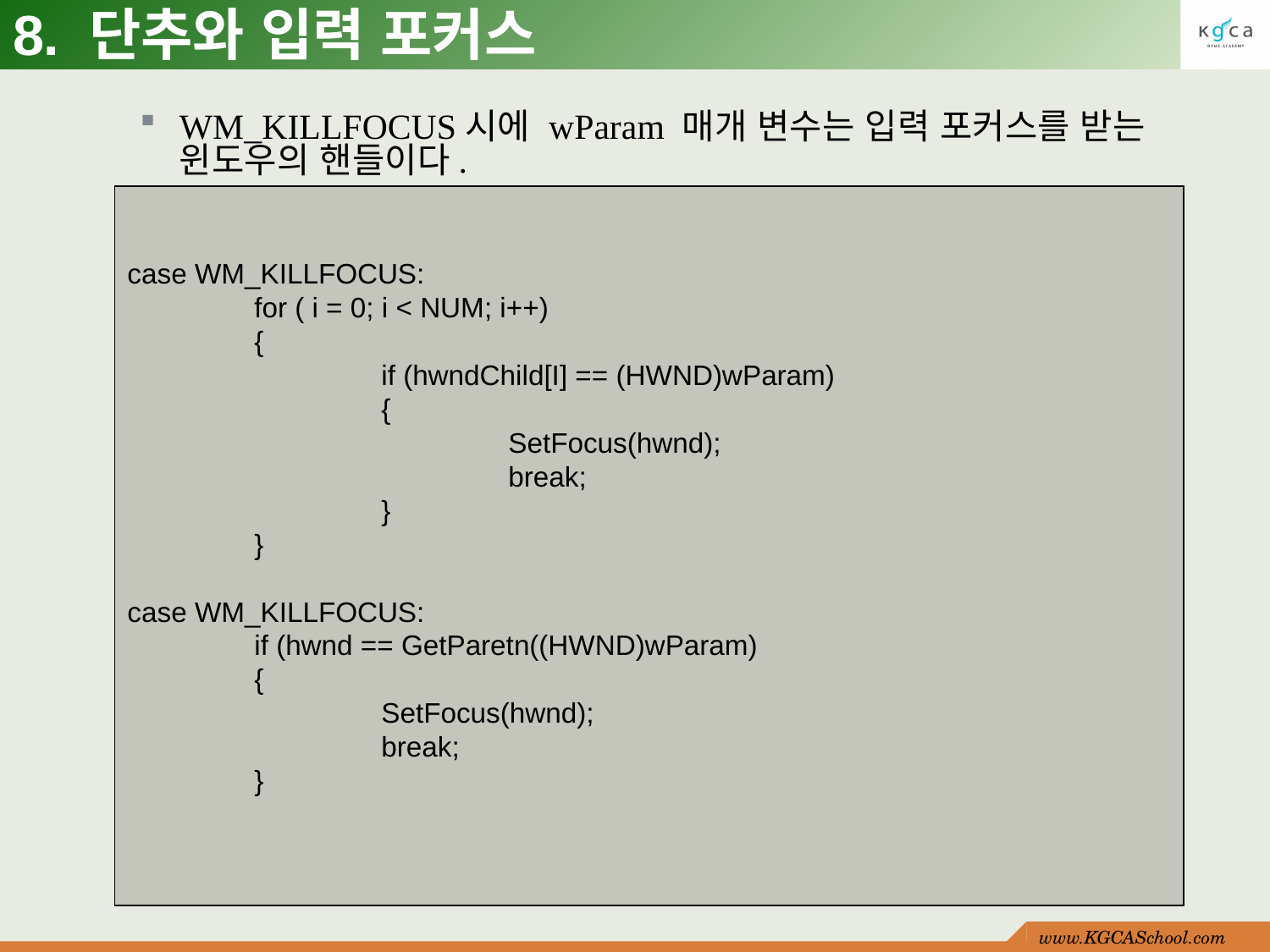

# 8. 단추와 입력 포커스
WM_KILLFOCUS시에 wParam 매개 변수는 입력 포커스를 받는 윈도우의 핸들이다.

case WM_KILLFOCUS:
	for ( i = 0; i < NUM; i++)
	{
		if (hwndChild[I] == (HWND)wParam)
		{
			SetFocus(hwnd);
			break;
		}
	}

case WM_KILLFOCUS:
	if (hwnd == GetParetn((HWND)wParam)
	{
		SetFocus(hwnd);
		break;
	}